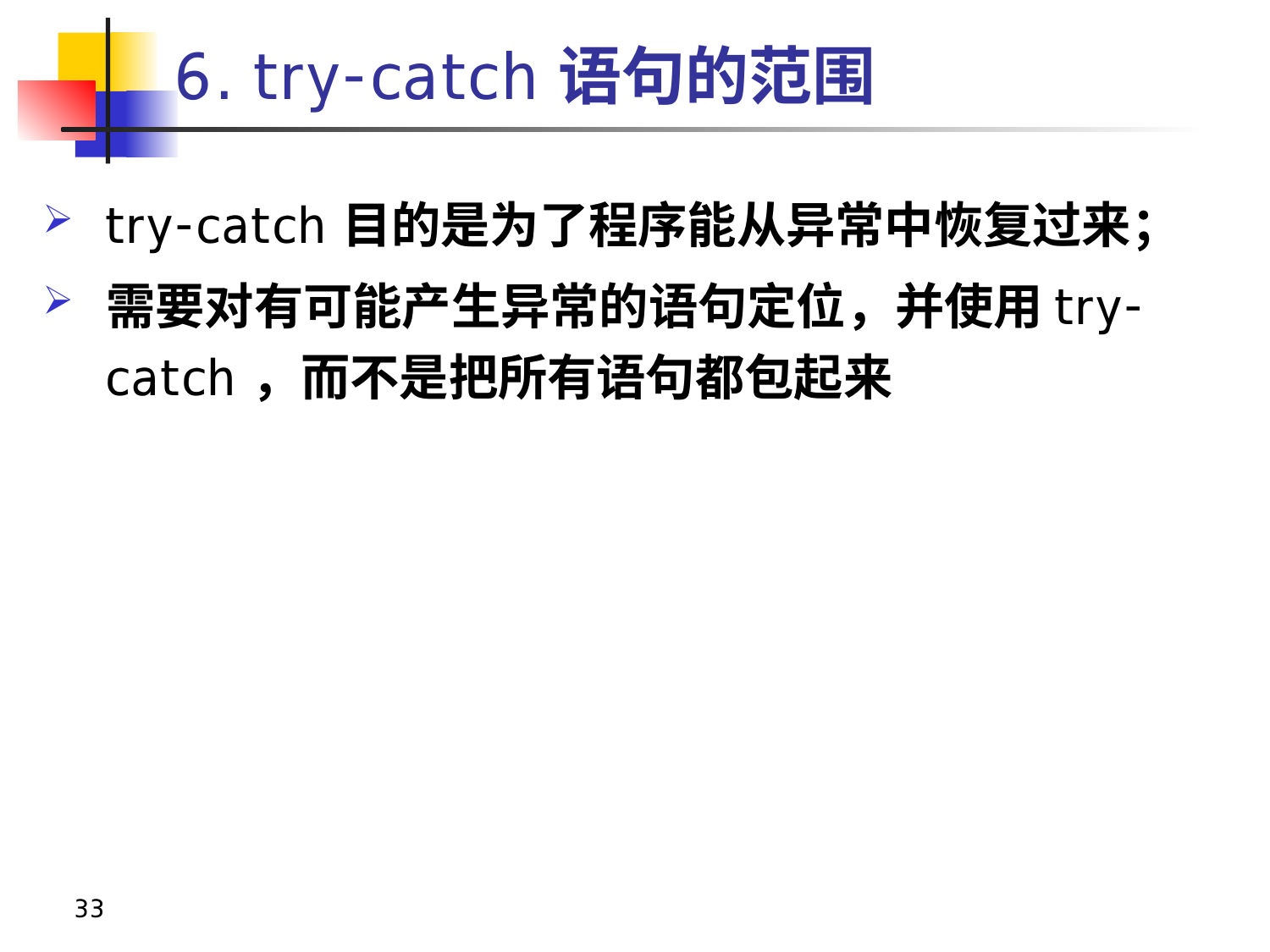

# 6. try-catch语句的范围
try-catch目的是为了程序能从异常中恢复过来；
需要对有可能产生异常的语句定位，并使用try-catch，而不是把所有语句都包起来
33